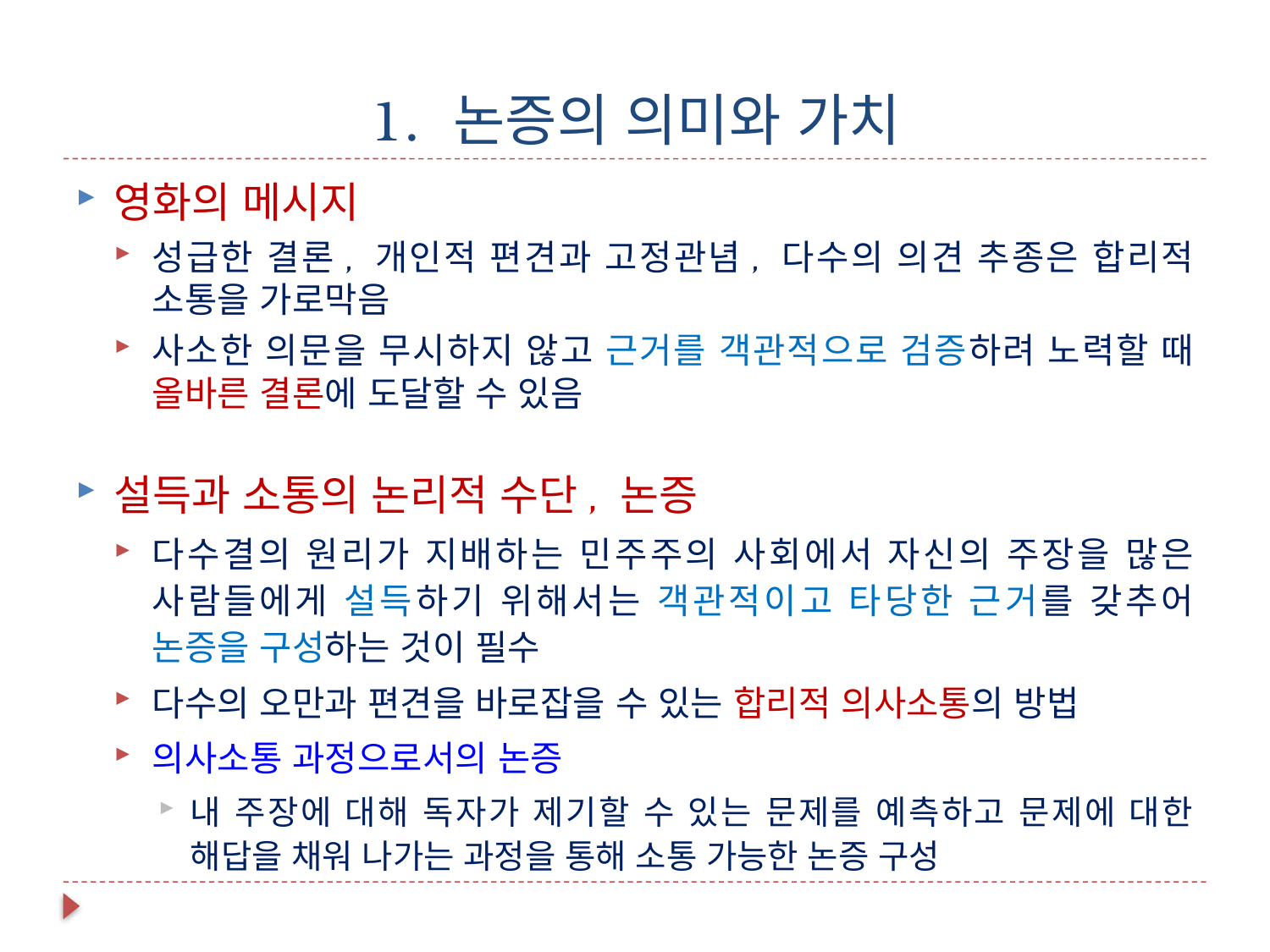

# 1. 논증의 의미와 가치
영화의 메시지
성급한 결론, 개인적 편견과 고정관념, 다수의 의견 추종은 합리적 소통을 가로막음
사소한 의문을 무시하지 않고 근거를 객관적으로 검증하려 노력할 때 올바른 결론에 도달할 수 있음

설득과 소통의 논리적 수단, 논증
다수결의 원리가 지배하는 민주주의 사회에서 자신의 주장을 많은 사람들에게 설득하기 위해서는 객관적이고 타당한 근거를 갖추어 논증을 구성하는 것이 필수
다수의 오만과 편견을 바로잡을 수 있는 합리적 의사소통의 방법
의사소통 과정으로서의 논증
내 주장에 대해 독자가 제기할 수 있는 문제를 예측하고 문제에 대한 해답을 채워 나가는 과정을 통해 소통 가능한 논증 구성